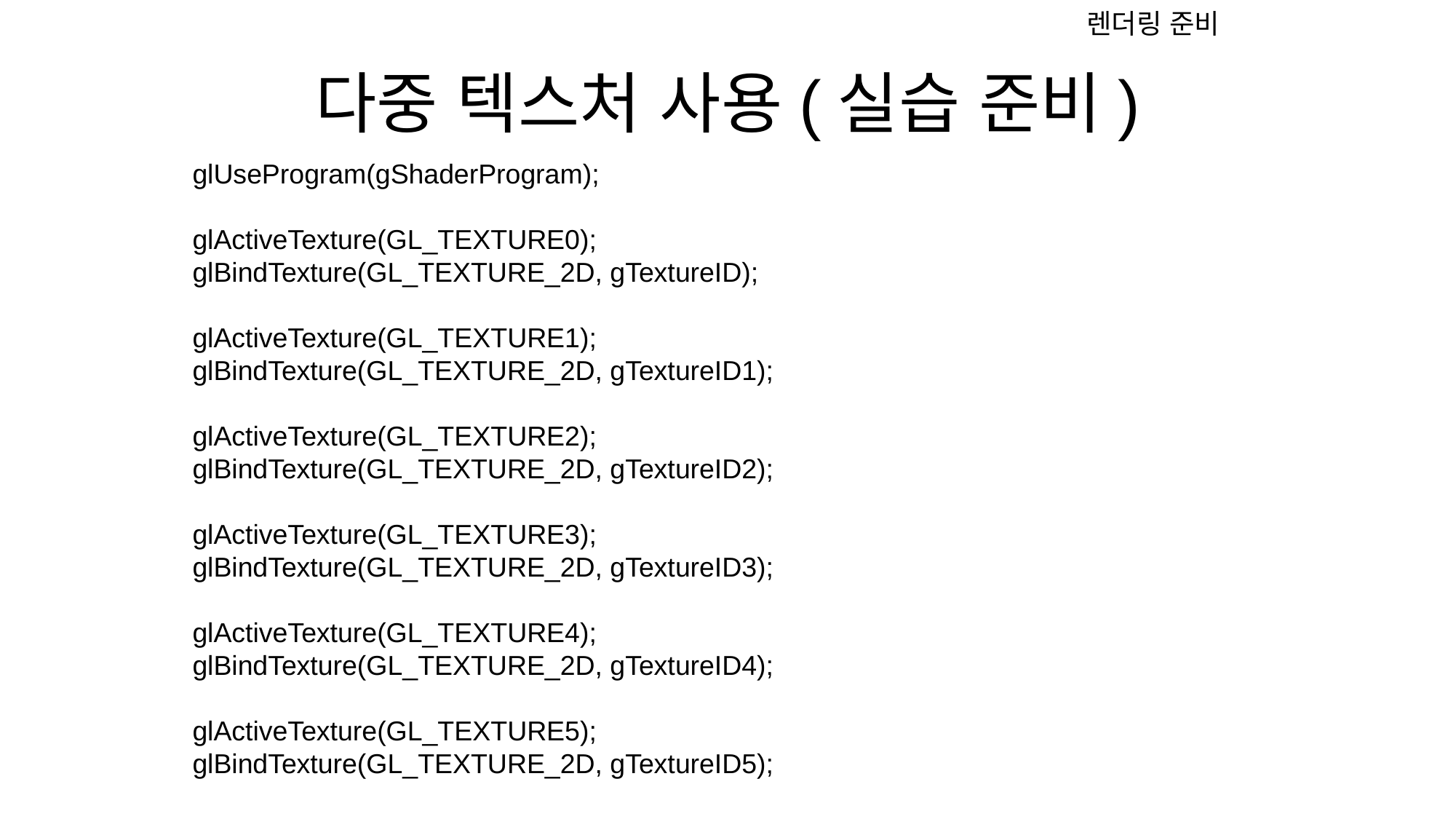

렌더링 준비
# 다중 텍스처 사용(실습 준비)
glUseProgram(gShaderProgram);

glActiveTexture(GL_TEXTURE0);
glBindTexture(GL_TEXTURE_2D, gTextureID);

glActiveTexture(GL_TEXTURE1);
glBindTexture(GL_TEXTURE_2D, gTextureID1);

glActiveTexture(GL_TEXTURE2);
glBindTexture(GL_TEXTURE_2D, gTextureID2);

glActiveTexture(GL_TEXTURE3);
glBindTexture(GL_TEXTURE_2D, gTextureID3);

glActiveTexture(GL_TEXTURE4);
glBindTexture(GL_TEXTURE_2D, gTextureID4);

glActiveTexture(GL_TEXTURE5);
glBindTexture(GL_TEXTURE_2D, gTextureID5);